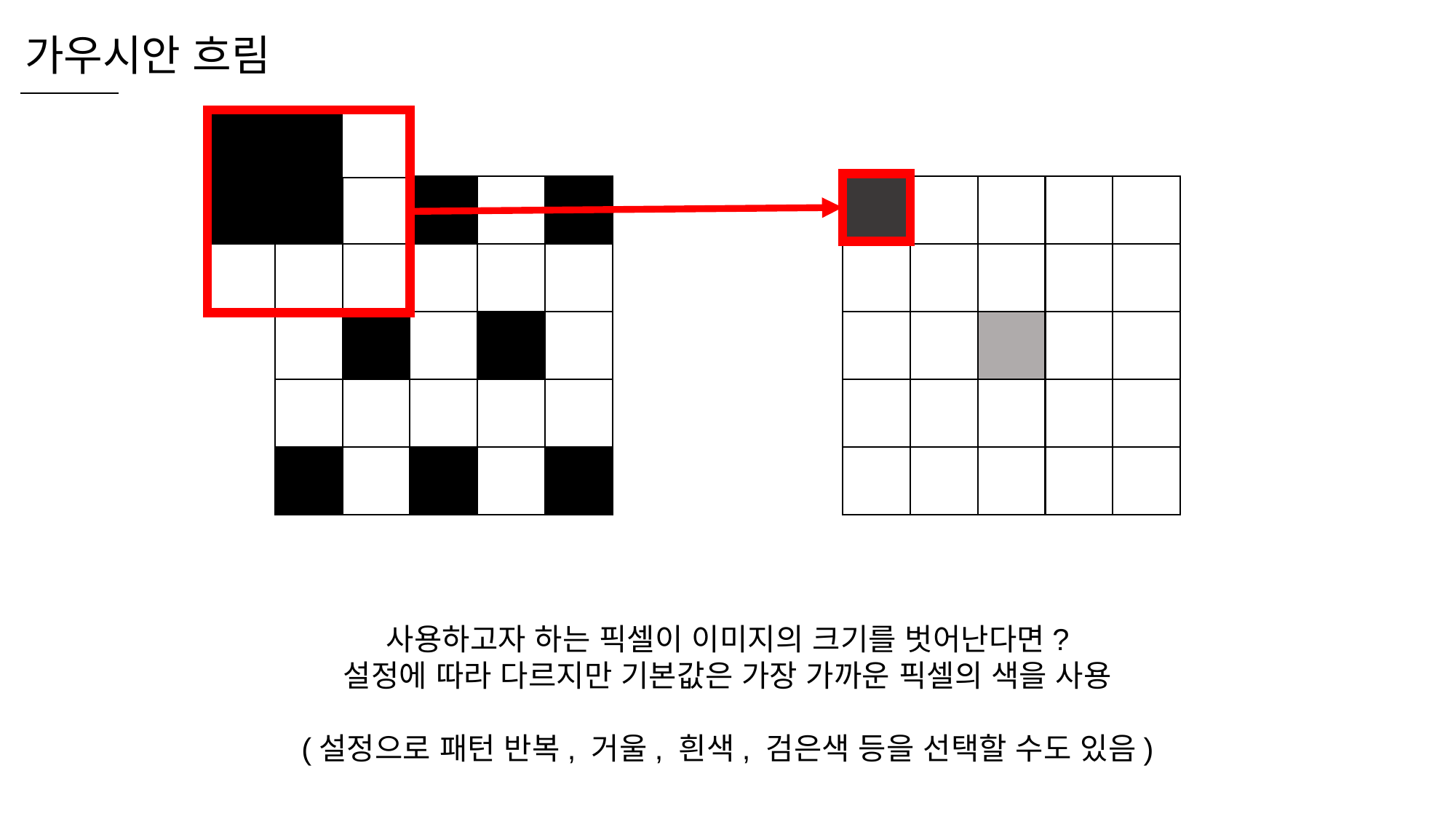

가우시안 흐림

사용하고자 하는 픽셀이 이미지의 크기를 벗어난다면?
설정에 따라 다르지만 기본값은 가장 가까운 픽셀의 색을 사용

(설정으로 패턴 반복, 거울, 흰색, 검은색 등을 선택할 수도 있음)